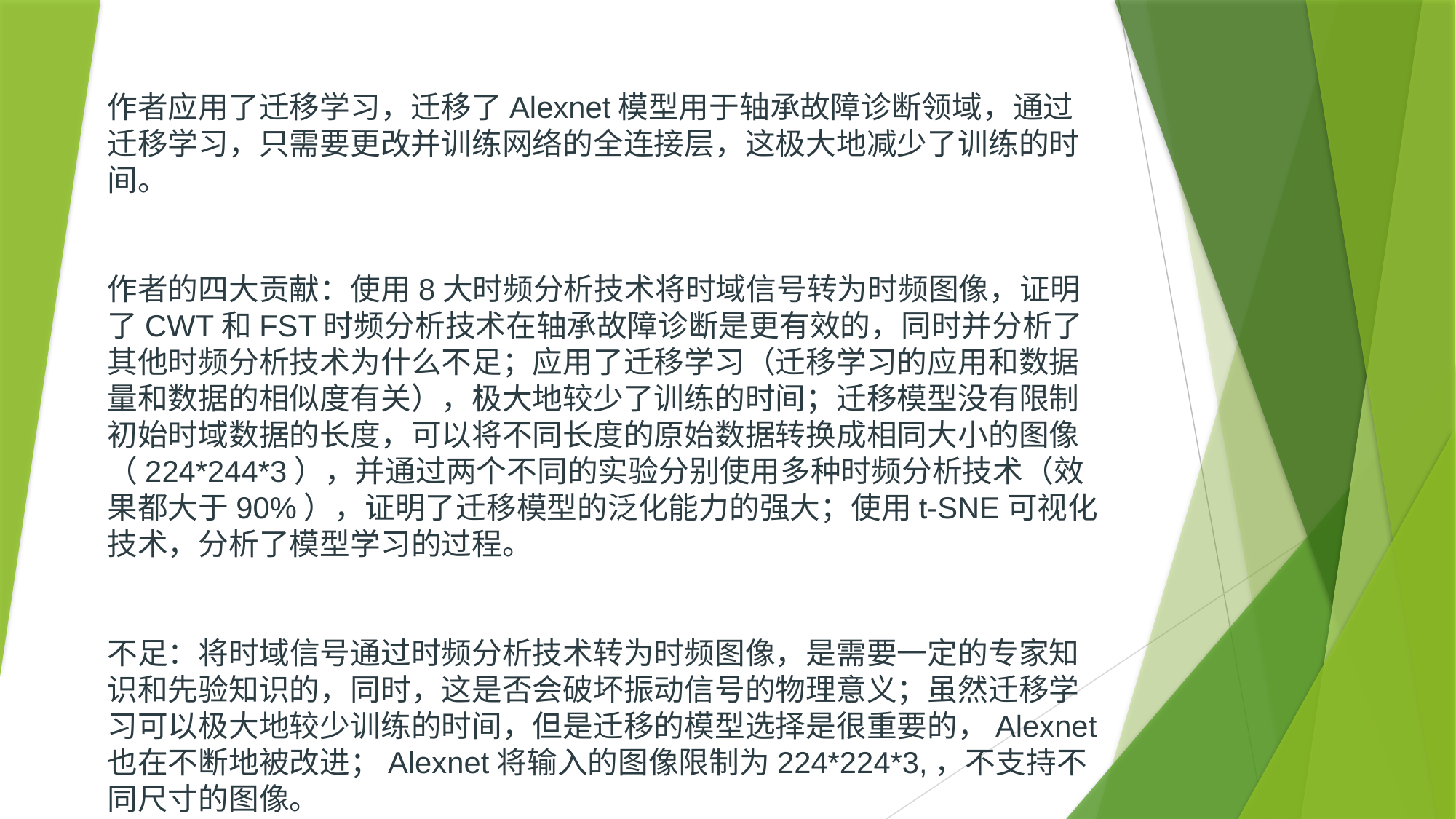

# 作者应用了迁移学习，迁移了Alexnet模型用于轴承故障诊断领域，通过迁移学习，只需要更改并训练网络的全连接层，这极大地减少了训练的时间。 作者的四大贡献：使用8大时频分析技术将时域信号转为时频图像，证明了CWT和FST时频分析技术在轴承故障诊断是更有效的，同时并分析了其他时频分析技术为什么不足；应用了迁移学习（迁移学习的应用和数据量和数据的相似度有关），极大地较少了训练的时间；迁移模型没有限制初始时域数据的长度，可以将不同长度的原始数据转换成相同大小的图像（224*244*3），并通过两个不同的实验分别使用多种时频分析技术（效果都大于90%），证明了迁移模型的泛化能力的强大；使用t-SNE可视化技术，分析了模型学习的过程。 不足：将时域信号通过时频分析技术转为时频图像，是需要一定的专家知识和先验知识的，同时，这是否会破坏振动信号的物理意义；虽然迁移学习可以极大地较少训练的时间，但是迁移的模型选择是很重要的，Alexnet也在不断地被改进；Alexnet将输入的图像限制为224*224*3,，不支持不同尺寸的图像。